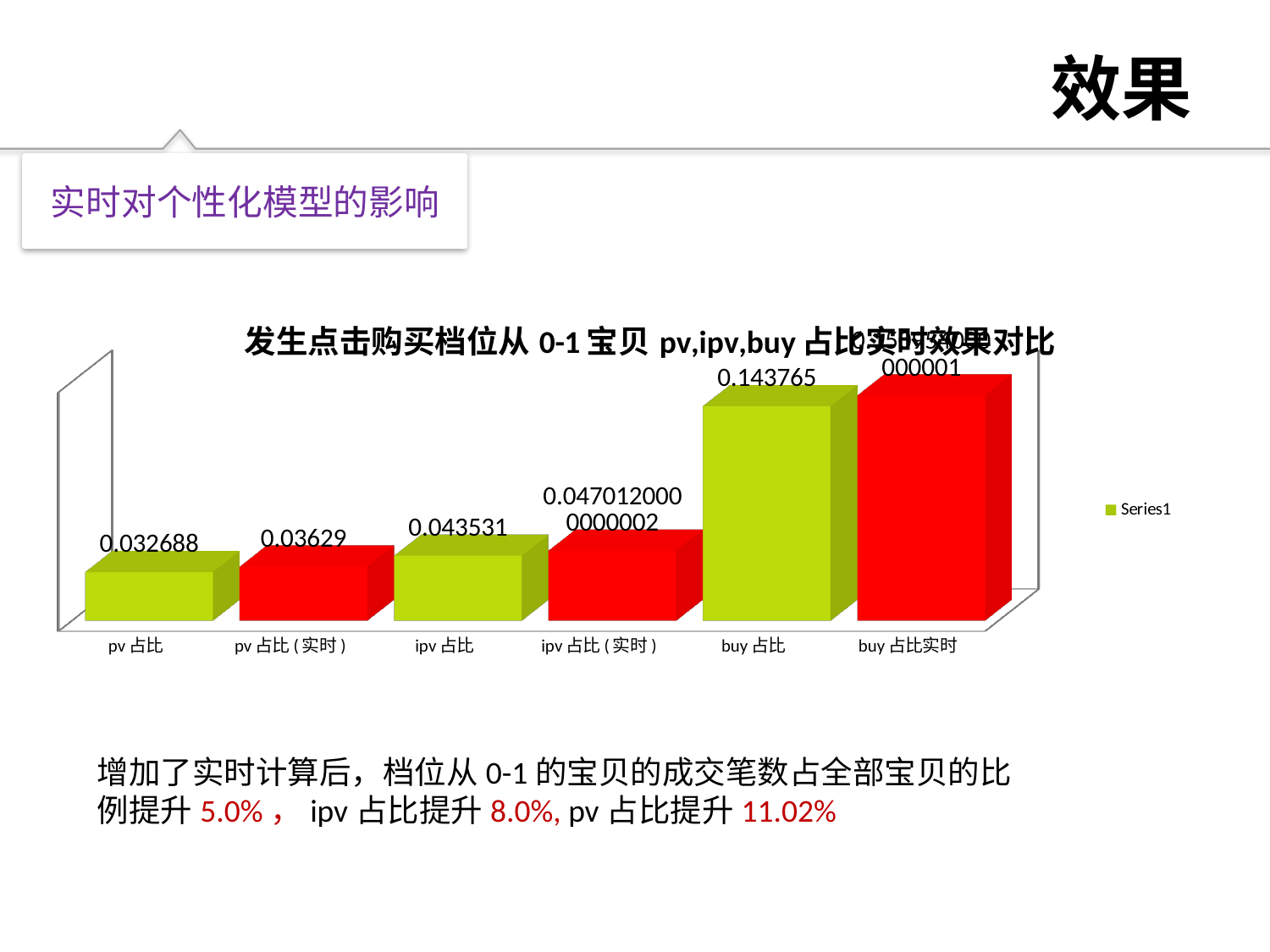

# 效果
实时对个性化模型的影响

[unsupported chart]

增加了实时计算后，档位从0-1的宝贝的成交笔数占全部宝贝的比例提升5.0%，ipv占比提升8.0%, pv占比提升11.02%